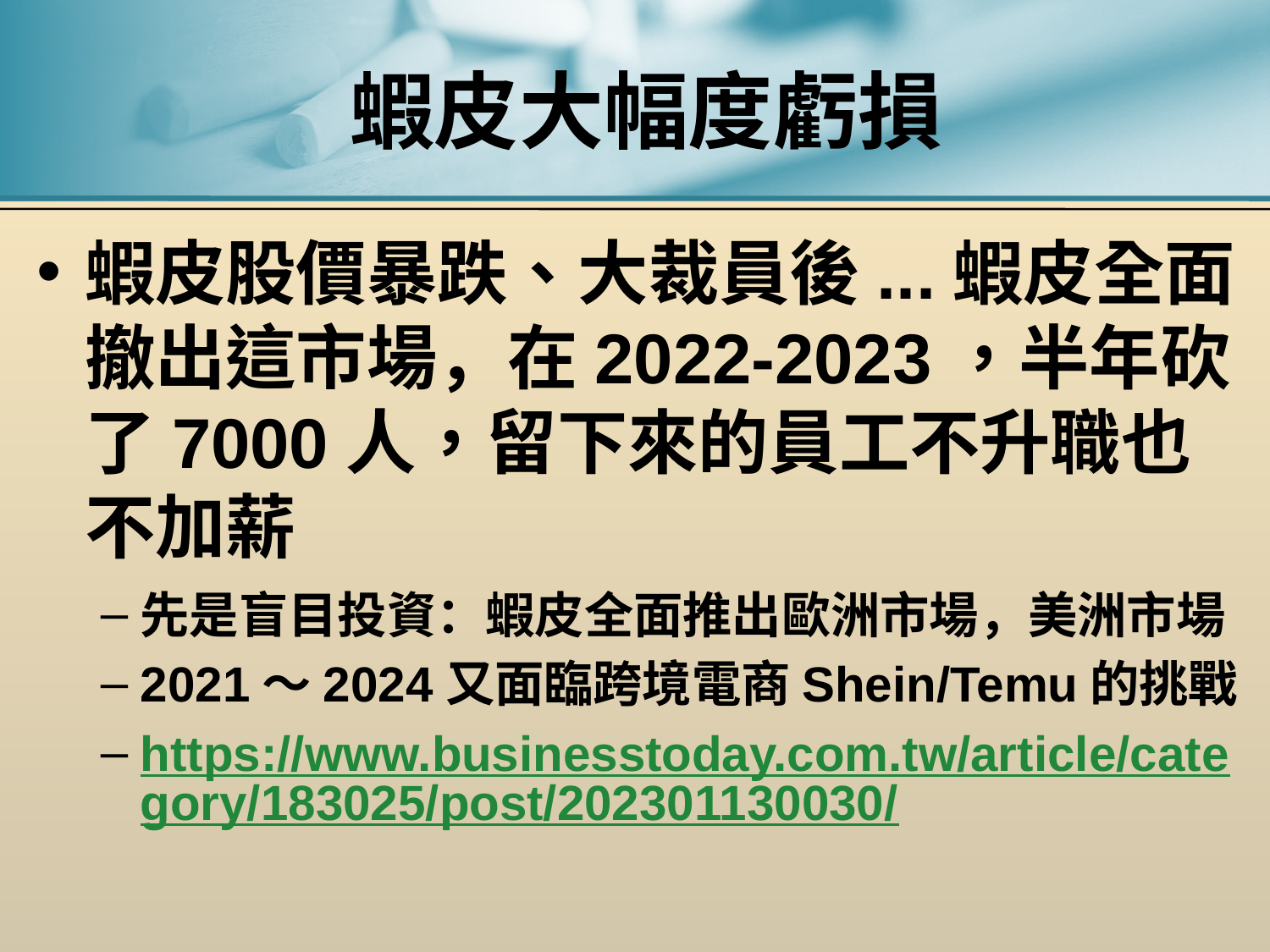

# 蝦皮大幅度虧損
蝦皮股價暴跌、大裁員後...蝦皮全面撤出這市場，在2022-2023，半年砍了7000人，留下來的員工不升職也不加薪
先是盲目投資：蝦皮全面推出歐洲市場，美洲市場
2021～2024又面臨跨境電商Shein/Temu的挑戰
https://www.businesstoday.com.tw/article/category/183025/post/202301130030/